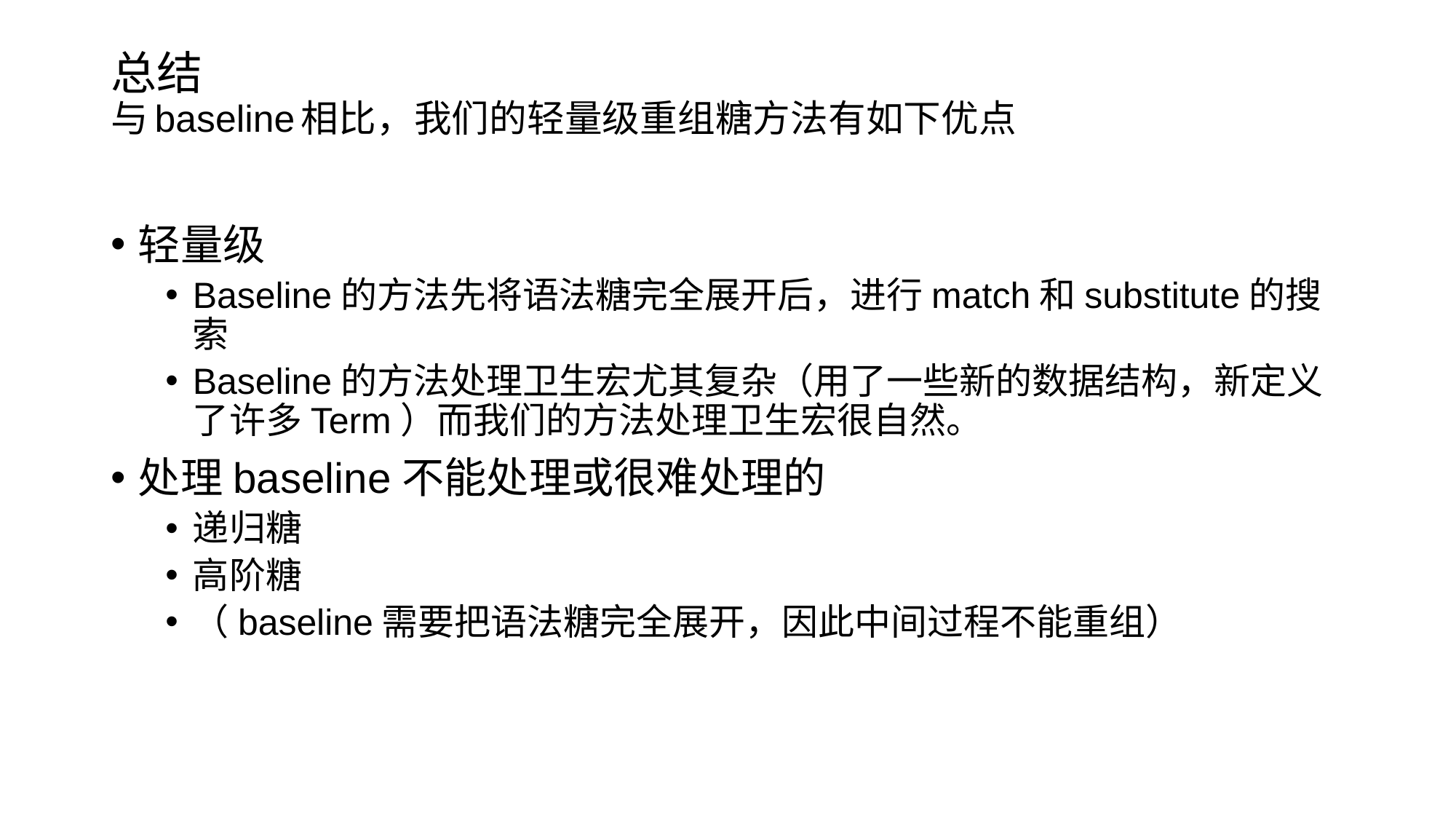

# 总结 与baseline相比，我们的轻量级重组糖方法有如下优点
轻量级
Baseline的方法先将语法糖完全展开后，进行match和substitute的搜索
Baseline的方法处理卫生宏尤其复杂（用了一些新的数据结构，新定义了许多Term）而我们的方法处理卫生宏很自然。
处理baseline不能处理或很难处理的
递归糖
高阶糖
（baseline需要把语法糖完全展开，因此中间过程不能重组）